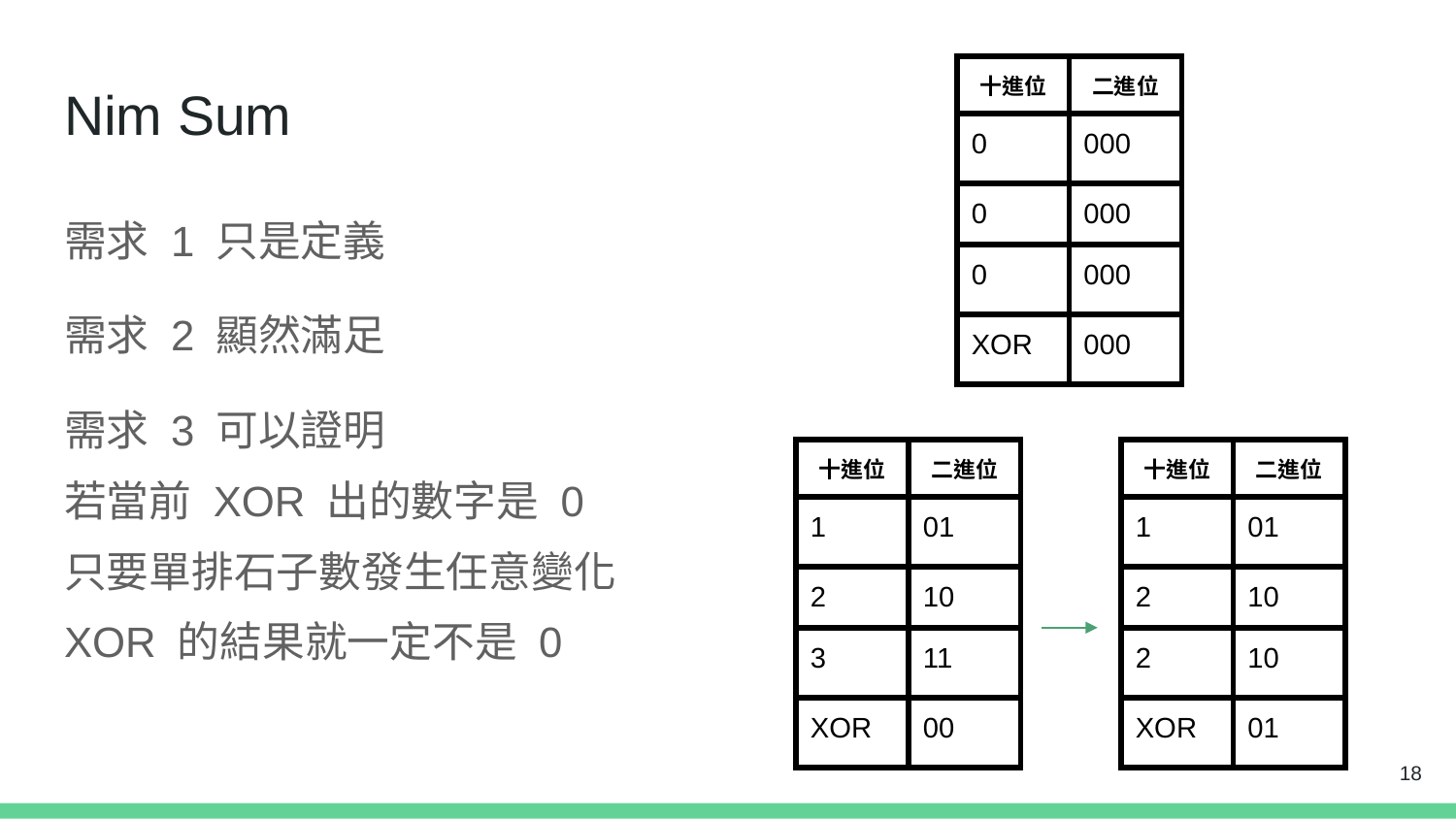

| 十進位 | 二進位 |
| --- | --- |
| 0 | 000 |
| 0 | 000 |
| 0 | 000 |
| XOR | 000 |
# Nim Sum
需求 1 只是定義
需求 2 顯然滿足
需求 3 可以證明
若當前 XOR 出的數字是 0
只要單排石子數發生任意變化
XOR 的結果就一定不是 0
| 十進位 | 二進位 |
| --- | --- |
| 1 | 01 |
| 2 | 10 |
| 3 | 11 |
| XOR | 00 |
| 十進位 | 二進位 |
| --- | --- |
| 1 | 01 |
| 2 | 10 |
| 2 | 10 |
| XOR | 01 |
18